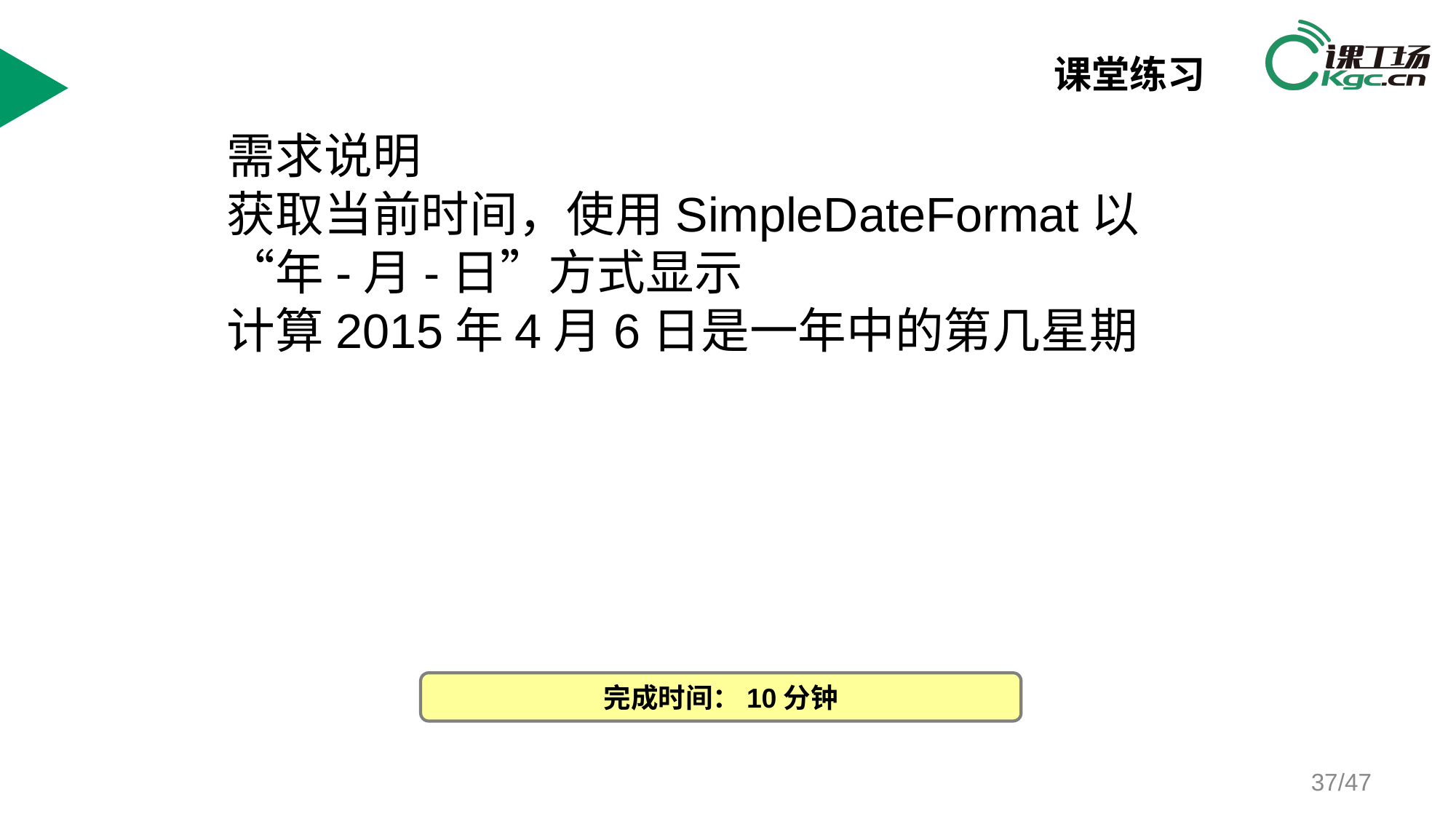

# 课堂练习
需求说明
获取当前时间，使用SimpleDateFormat以“年-月-日”方式显示
计算2015年4月6日是一年中的第几星期

完成时间：10分钟
37/47